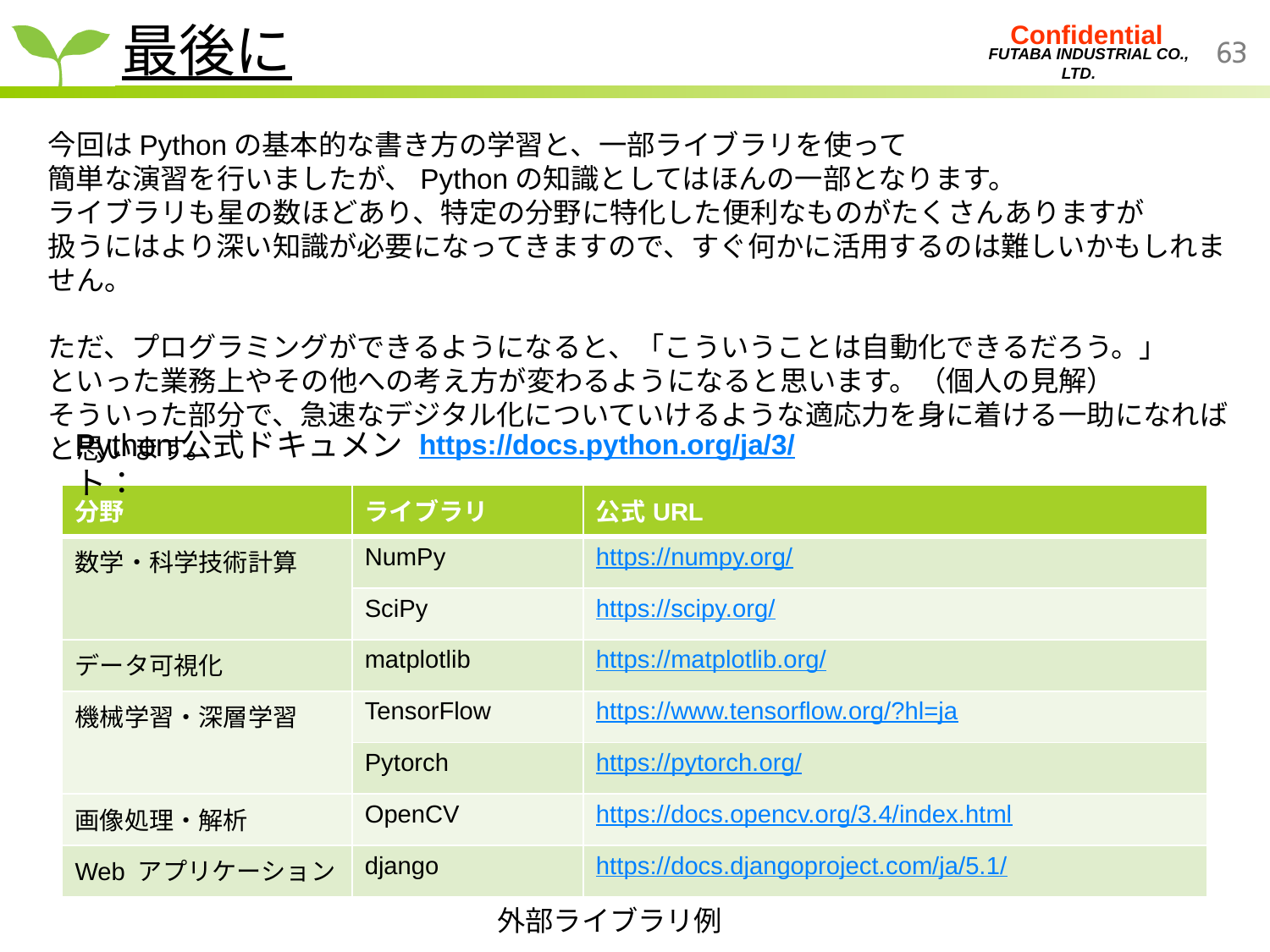

最後に
今回はPythonの基本的な書き方の学習と、一部ライブラリを使って
簡単な演習を行いましたが、Pythonの知識としてはほんの一部となります。
ライブラリも星の数ほどあり、特定の分野に特化した便利なものがたくさんありますが
扱うにはより深い知識が必要になってきますので、すぐ何かに活用するのは難しいかもしれません。

ただ、プログラミングができるようになると、「こういうことは自動化できるだろう。」
といった業務上やその他への考え方が変わるようになると思います。（個人の見解）
そういった部分で、急速なデジタル化についていけるような適応力を身に着ける一助になればと思います。

Python公式ドキュメント：
https://docs.python.org/ja/3/
| 分野 | ライブラリ | 公式URL |
| --- | --- | --- |
| 数学・科学技術計算 | NumPy | https://numpy.org/ |
|  | SciPy | https://scipy.org/ |
| データ可視化 | matplotlib | https://matplotlib.org/ |
| 機械学習・深層学習 | TensorFlow | https://www.tensorflow.org/?hl=ja |
|  | Pytorch | https://pytorch.org/ |
| 画像処理・解析 | OpenCV | https://docs.opencv.org/3.4/index.html |
| Web アプリケーション | django | https://docs.djangoproject.com/ja/5.1/ |
外部ライブラリ例